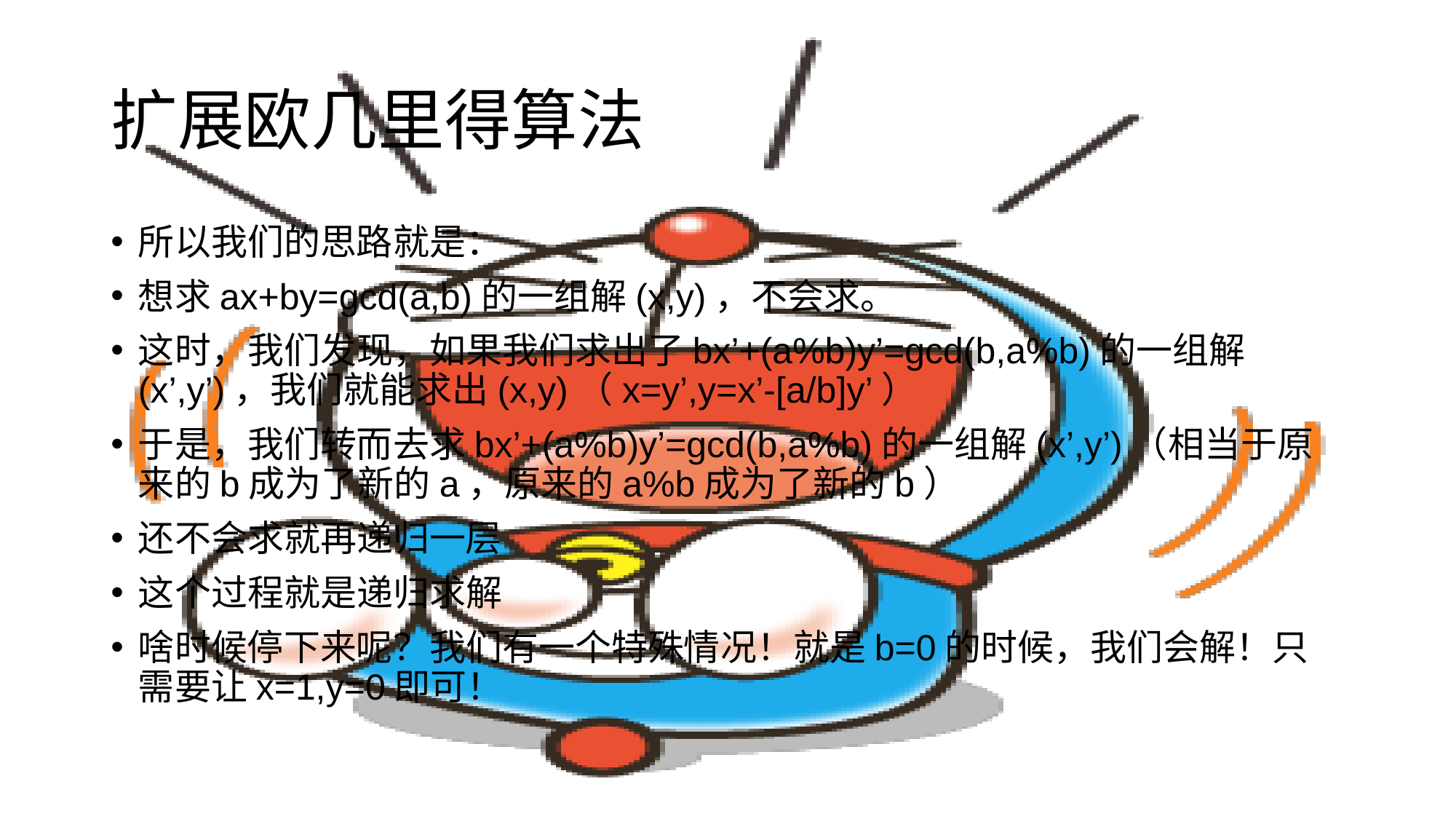

# 扩展欧几里得算法
所以我们的思路就是：
想求ax+by=gcd(a,b)的一组解(x,y)，不会求。
这时，我们发现，如果我们求出了bx’+(a%b)y’=gcd(b,a%b)的一组解(x’,y’)，我们就能求出(x,y)（x=y’,y=x’-[a/b]y’）
于是，我们转而去求bx’+(a%b)y’=gcd(b,a%b)的一组解(x’,y’)（相当于原来的b成为了新的a，原来的a%b成为了新的b）
还不会求就再递归一层
这个过程就是递归求解
啥时候停下来呢？我们有一个特殊情况！就是b=0的时候，我们会解！只需要让x=1,y=0即可！